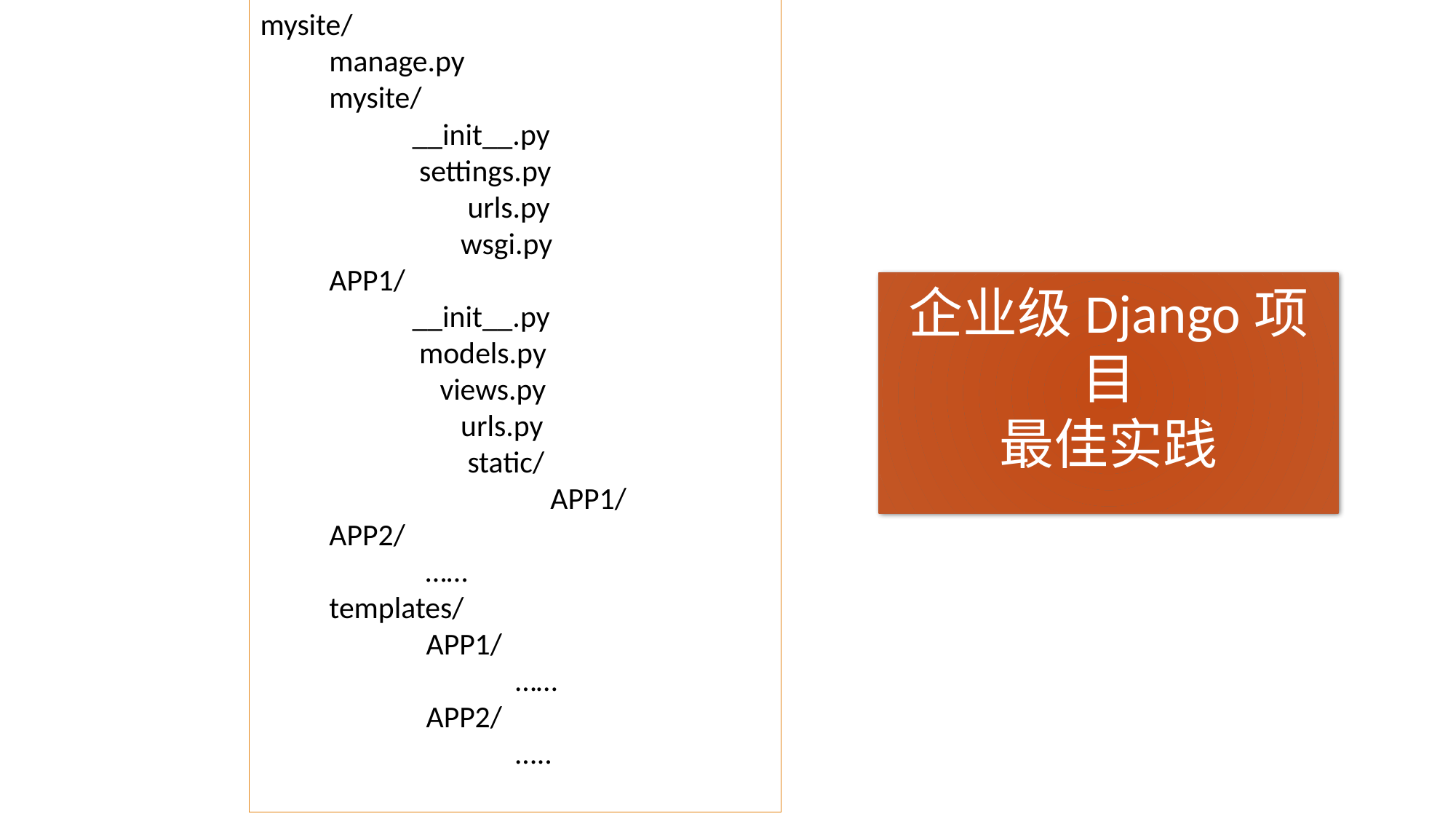

mysite/
          manage.py
          mysite/
                      __init__.py
                       settings.py
                              urls.py
                             wsgi.py
          APP1/
                      __init__.py
                       models.py
                          views.py
                             urls.py
                              static/
                                          APP1/
          APP2/
                        ……
          templates/
                        APP1/
                                     ……
                        APP2/
                                     …..

企业级Django项目
最佳实践

《Python编程开发技术》培训
37